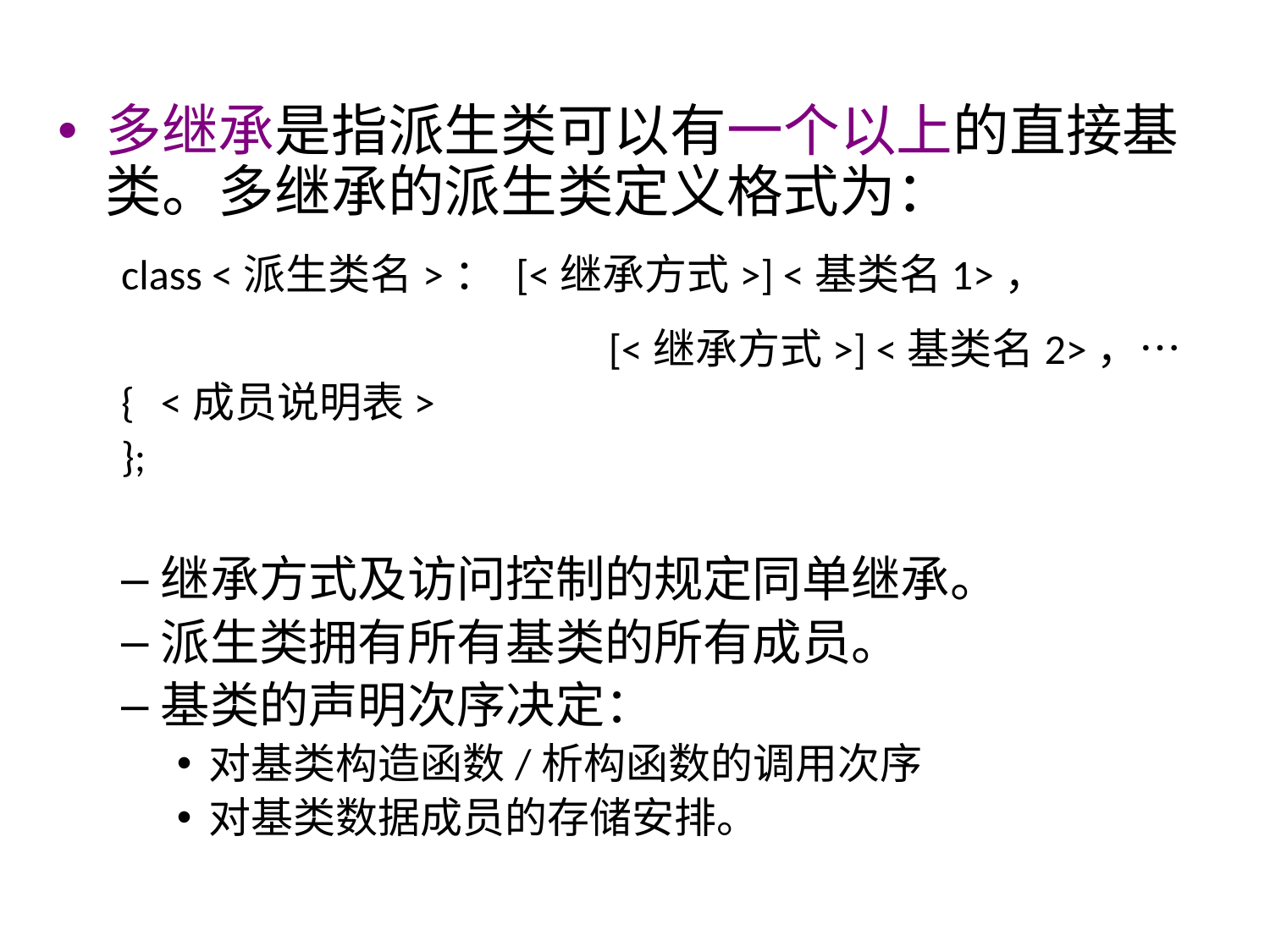

多继承是指派生类可以有一个以上的直接基类。多继承的派生类定义格式为：
class <派生类名>： [<继承方式>] <基类名1>，
				       [<继承方式>] <基类名2>，…
{	<成员说明表>
};

继承方式及访问控制的规定同单继承。
派生类拥有所有基类的所有成员。
基类的声明次序决定：
对基类构造函数/析构函数的调用次序
对基类数据成员的存储安排。